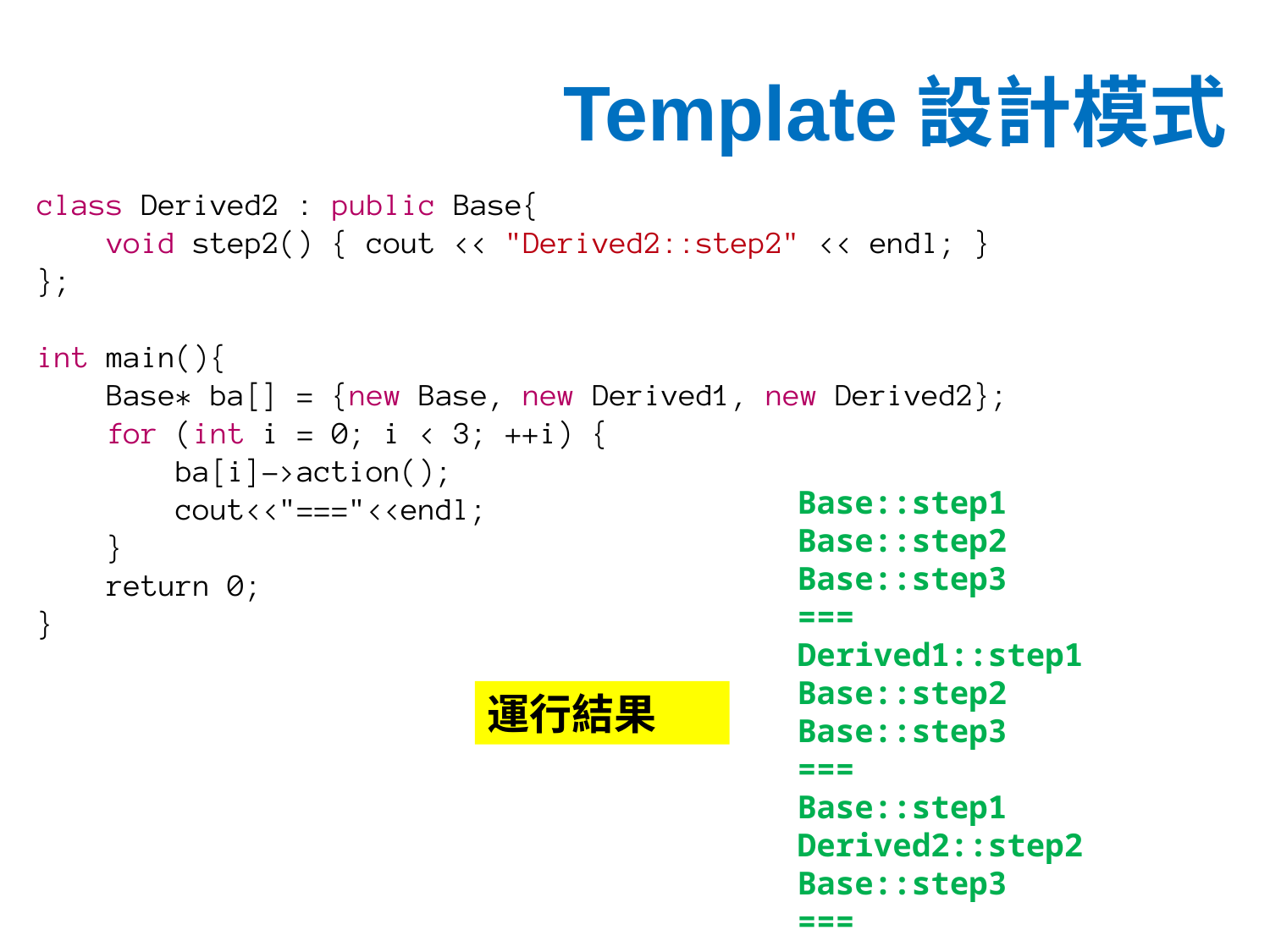

# Template設計模式
class Derived2 : public Base{
    void step2() { cout << "Derived2::step2" << endl; }
};

int main(){
    Base* ba[] = {new Base, new Derived1, new Derived2};
    for (int i = 0; i < 3; ++i) {
        ba[i]->action();
        cout<<"==="<<endl;
    }
    return 0;
}

Base::step1
Base::step2
Base::step3
===
Derived1::step1
Base::step2
Base::step3
===
Base::step1
Derived2::step2
Base::step3
===
運行結果